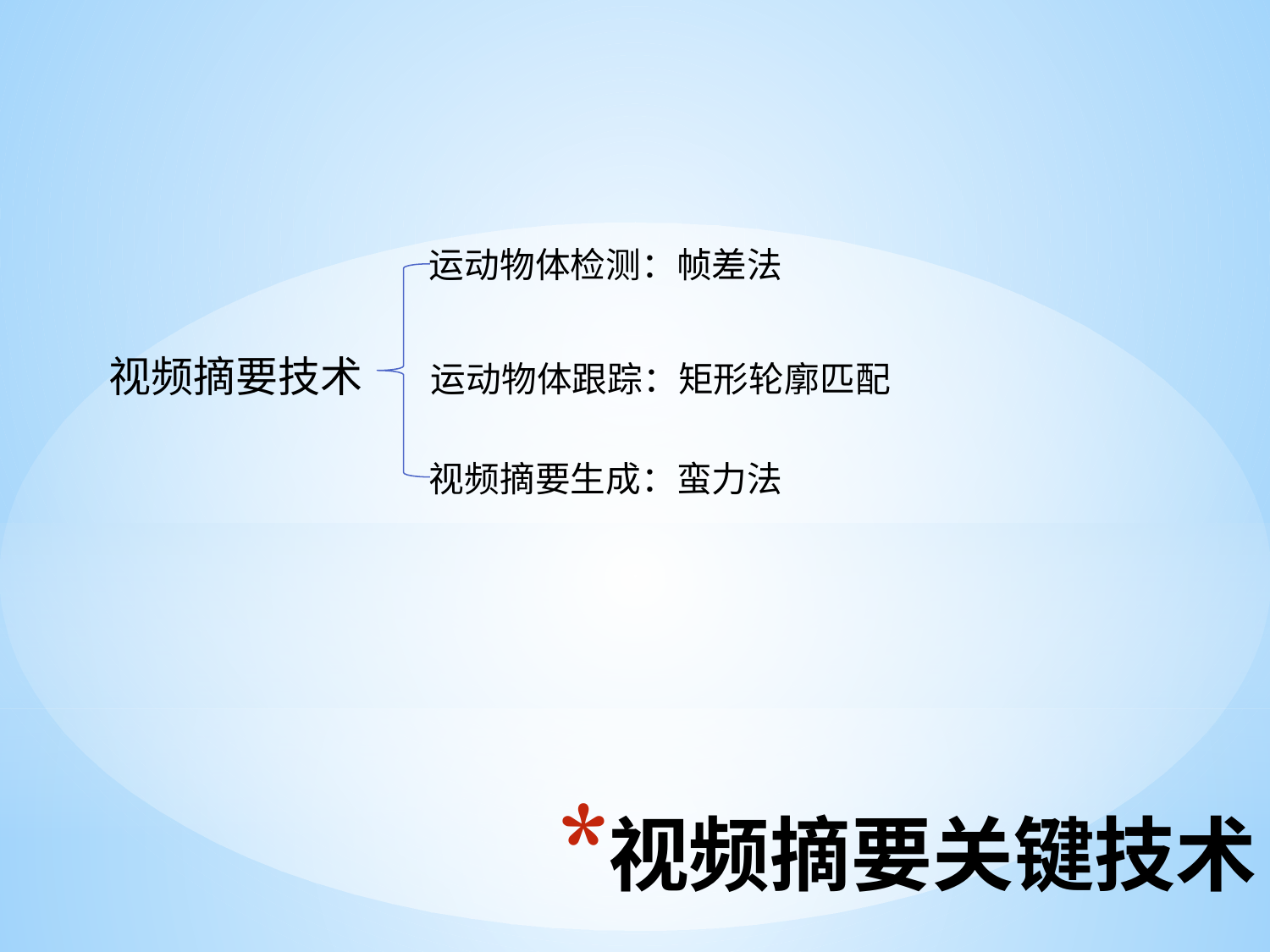

运动物体检测：帧差法

视频摘要技术

运动物体跟踪：矩形轮廓匹配
视频摘要生成：蛮力法
# 视频摘要关键技术